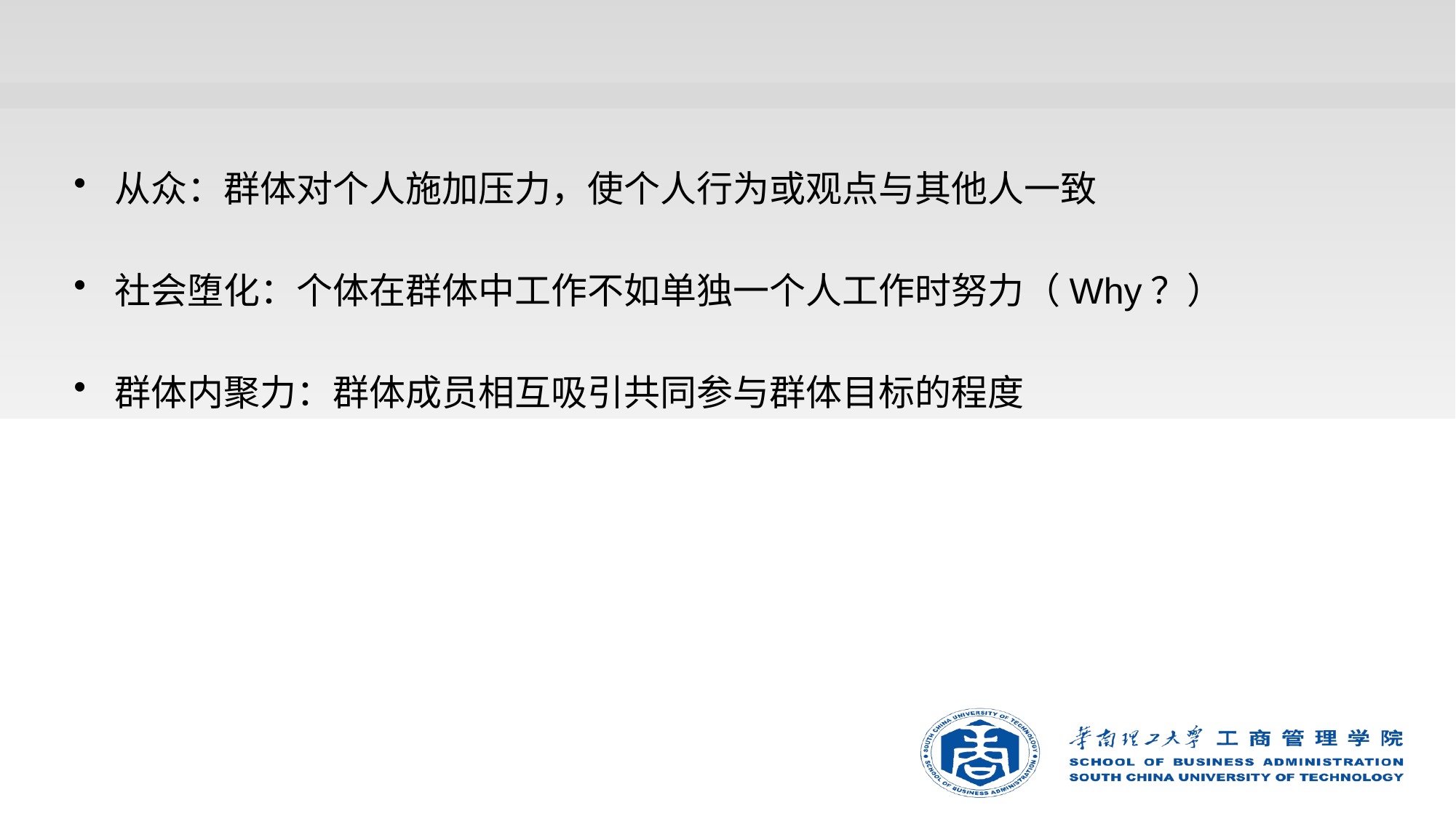

#
从众：群体对个人施加压力，使个人行为或观点与其他人一致

社会堕化：个体在群体中工作不如单独一个人工作时努力（Why？）

群体内聚力：群体成员相互吸引共同参与群体目标的程度